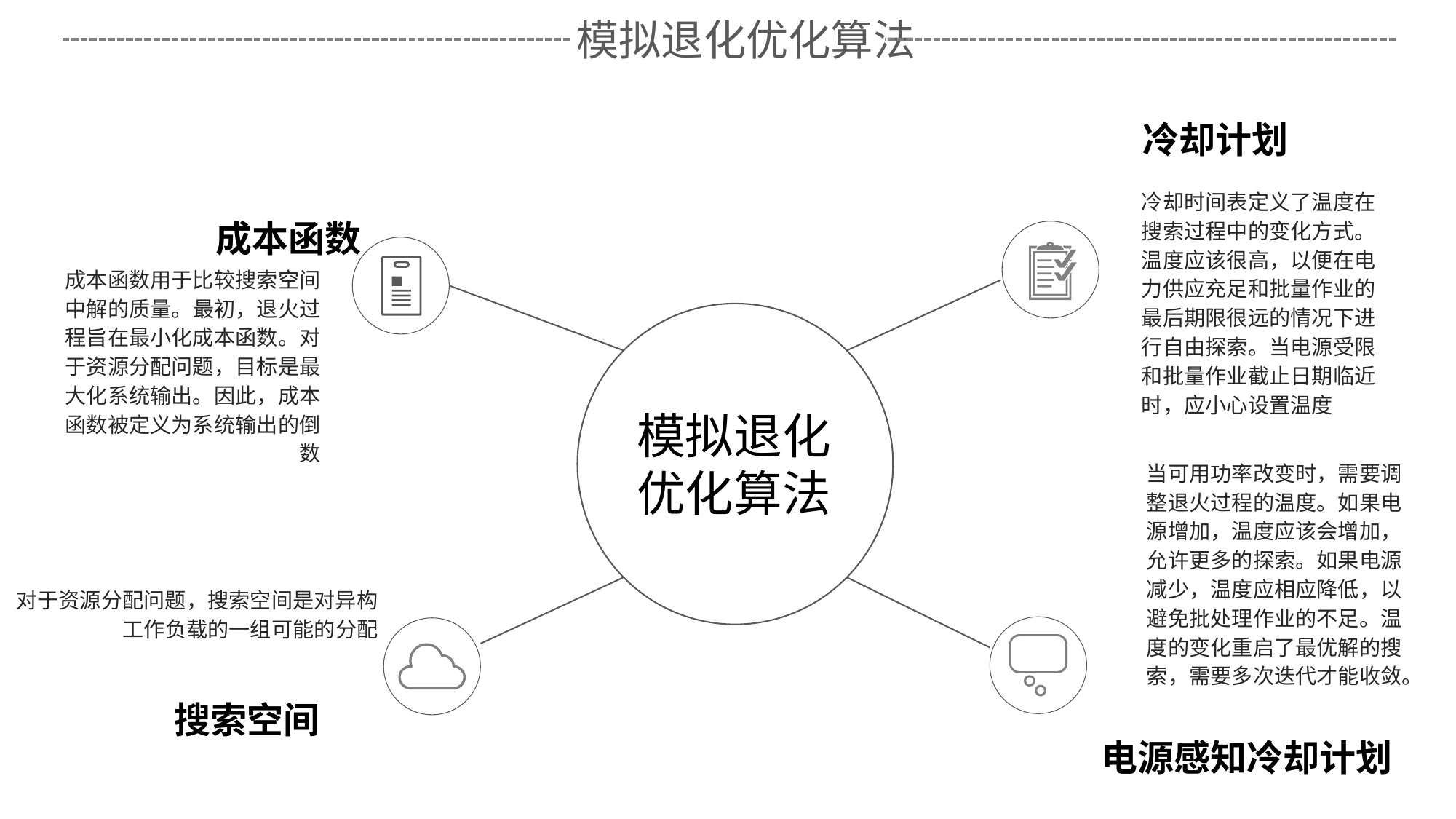

模拟退化优化算法
冷却计划
冷却时间表定义了温度在搜索过程中的变化方式。温度应该很高，以便在电力供应充足和批量作业的最后期限很远的情况下进行自由探索。当电源受限和批量作业截止日期临近时，应小心设置温度
成本函数

成本函数用于比较搜索空间中解的质量。最初，退火过程旨在最小化成本函数。对于资源分配问题，目标是最大化系统输出。因此，成本函数被定义为系统输出的倒数

模拟退化优化算法
当可用功率改变时，需要调整退火过程的温度。如果电源增加，温度应该会增加，允许更多的探索。如果电源减少，温度应相应降低，以避免批处理作业的不足。温度的变化重启了最优解的搜索，需要多次迭代才能收敛。
对于资源分配问题，搜索空间是对异构工作负载的一组可能的分配

搜索空间
电源感知冷却计划